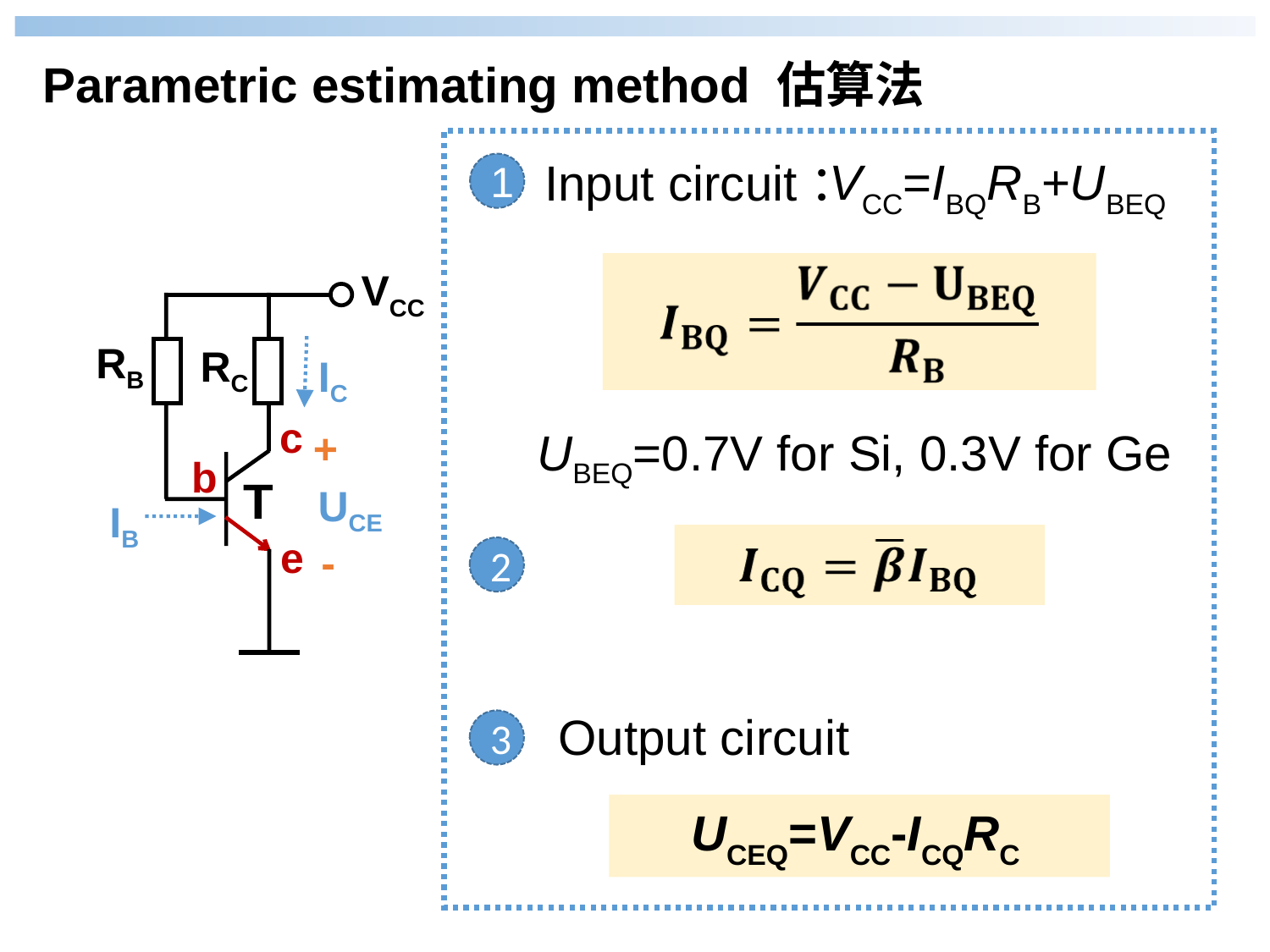

Parametric estimating method 估算法

VCC=IBQRB+UBEQ
Input circuit：
1

VCC

RB
RC

T

IC
c
+
b
UCE
IB
e
-
UBEQ=0.7V for Si, 0.3V for Ge

2
Output circuit
3
UCEQ=VCC-ICQRC